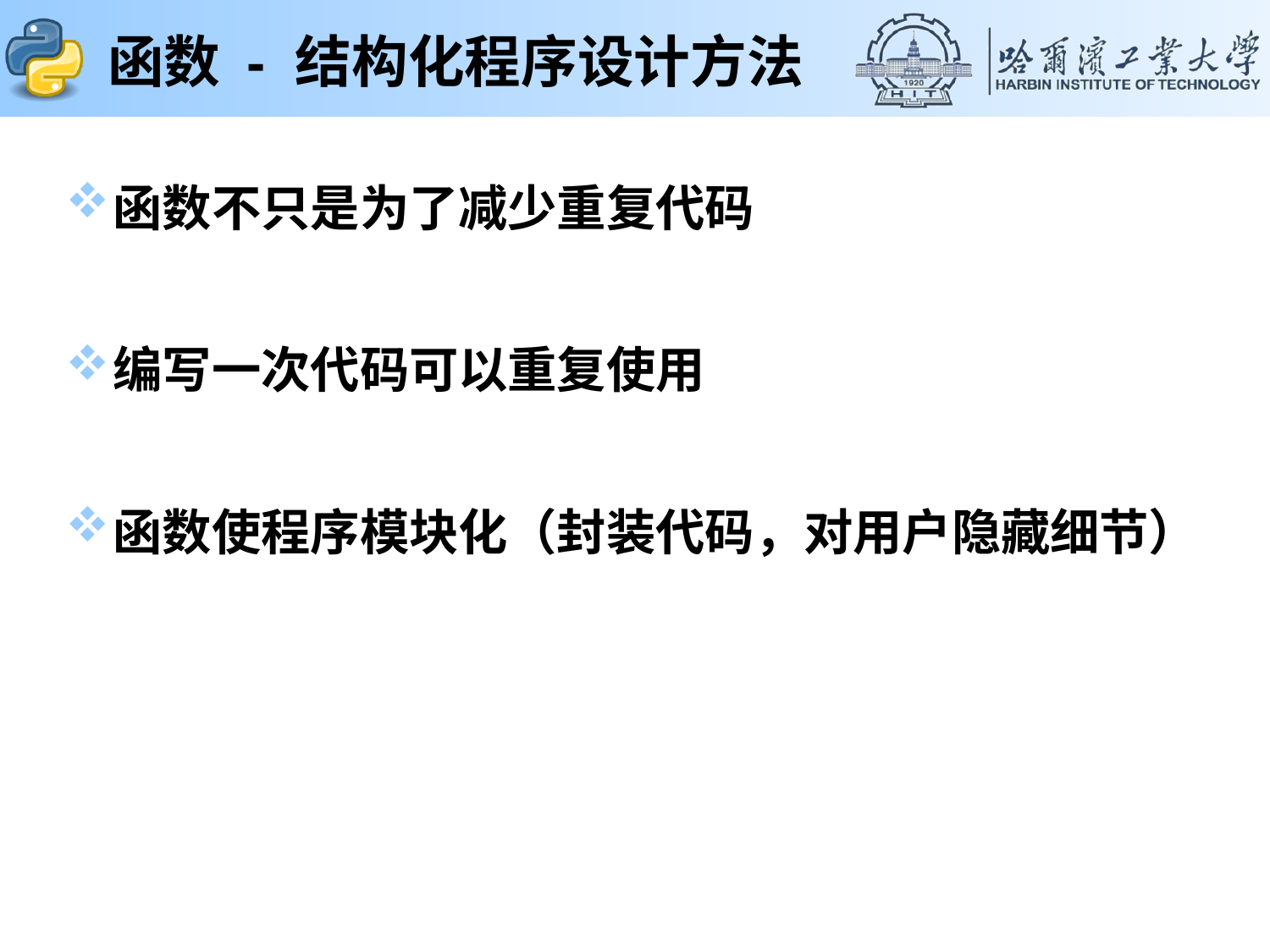

# 函数 - 结构化程序设计方法
函数不只是为了减少重复代码

编写一次代码可以重复使用

函数使程序模块化（封装代码，对用户隐藏细节）